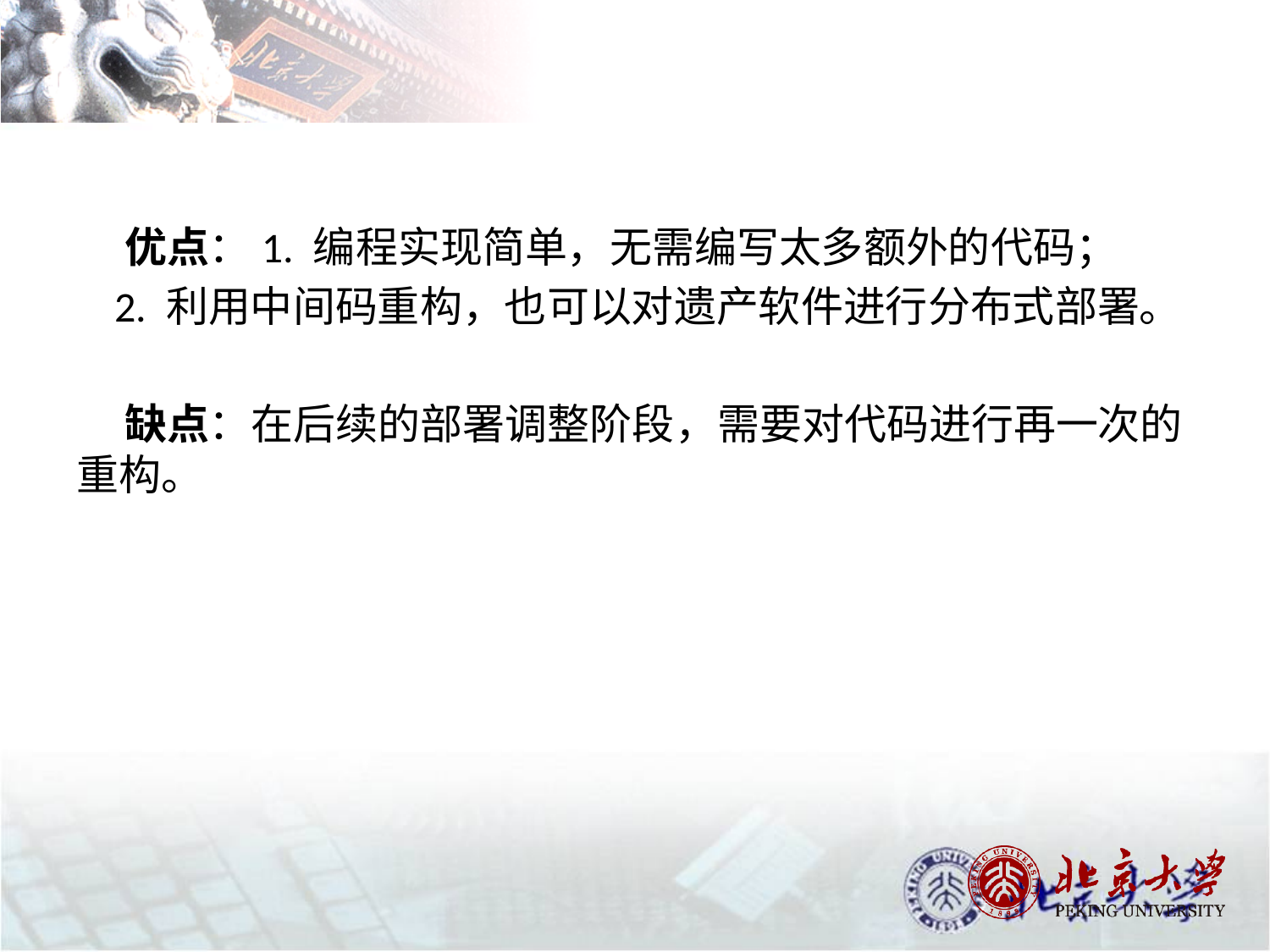

#

    优点：1. 编程实现简单，无需编写太多额外的代码；
    2. 利用中间码重构，也可以对遗产软件进行分布式部署。

    缺点：在后续的部署调整阶段，需要对代码进行再一次的重构。